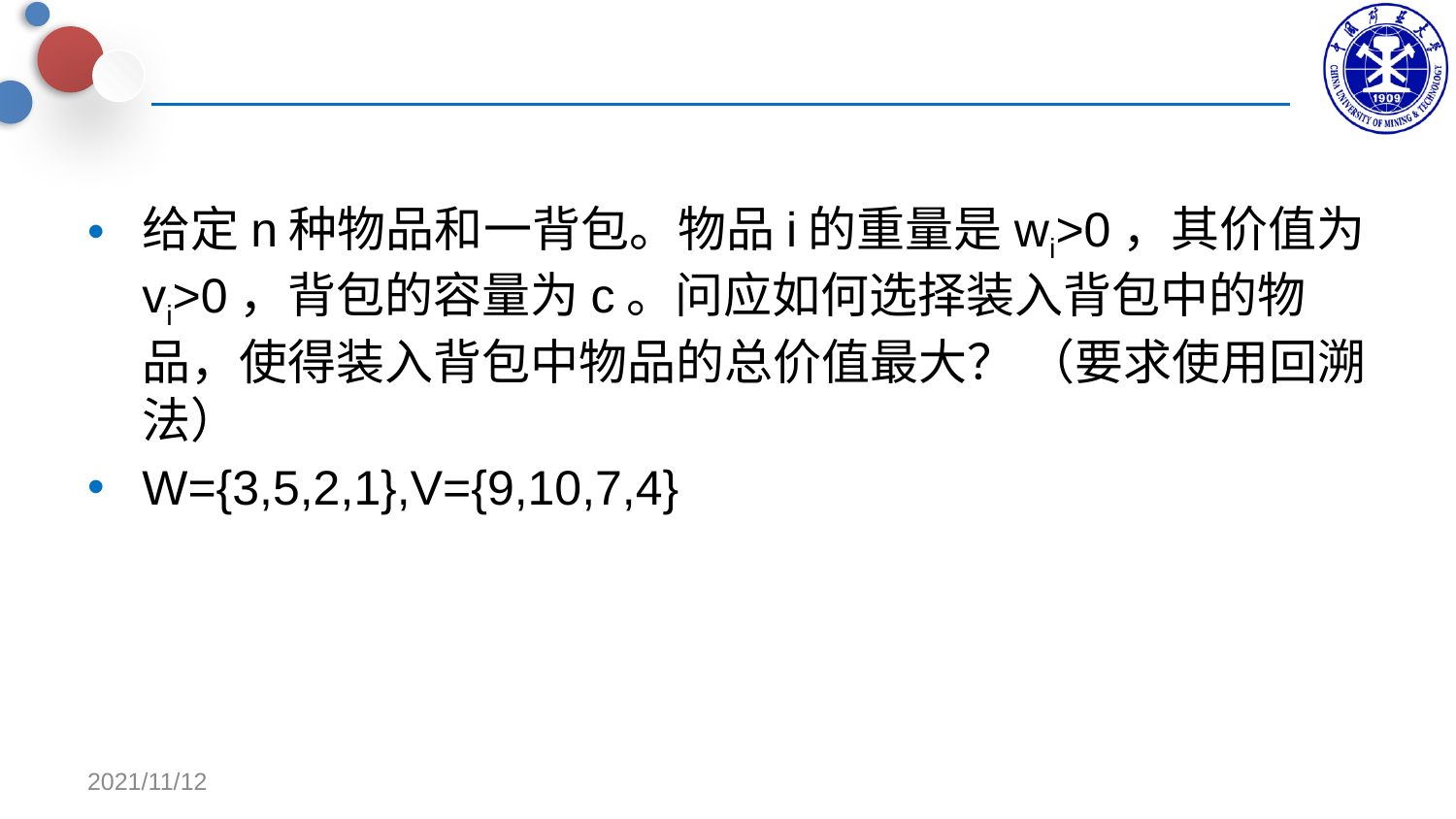

给定n种物品和一背包。物品i的重量是wi>0，其价值为vi>0，背包的容量为c。问应如何选择装入背包中的物品，使得装入背包中物品的总价值最大？ （要求使用回溯法）
W={3,5,2,1},V={9,10,7,4}

2021/11/12